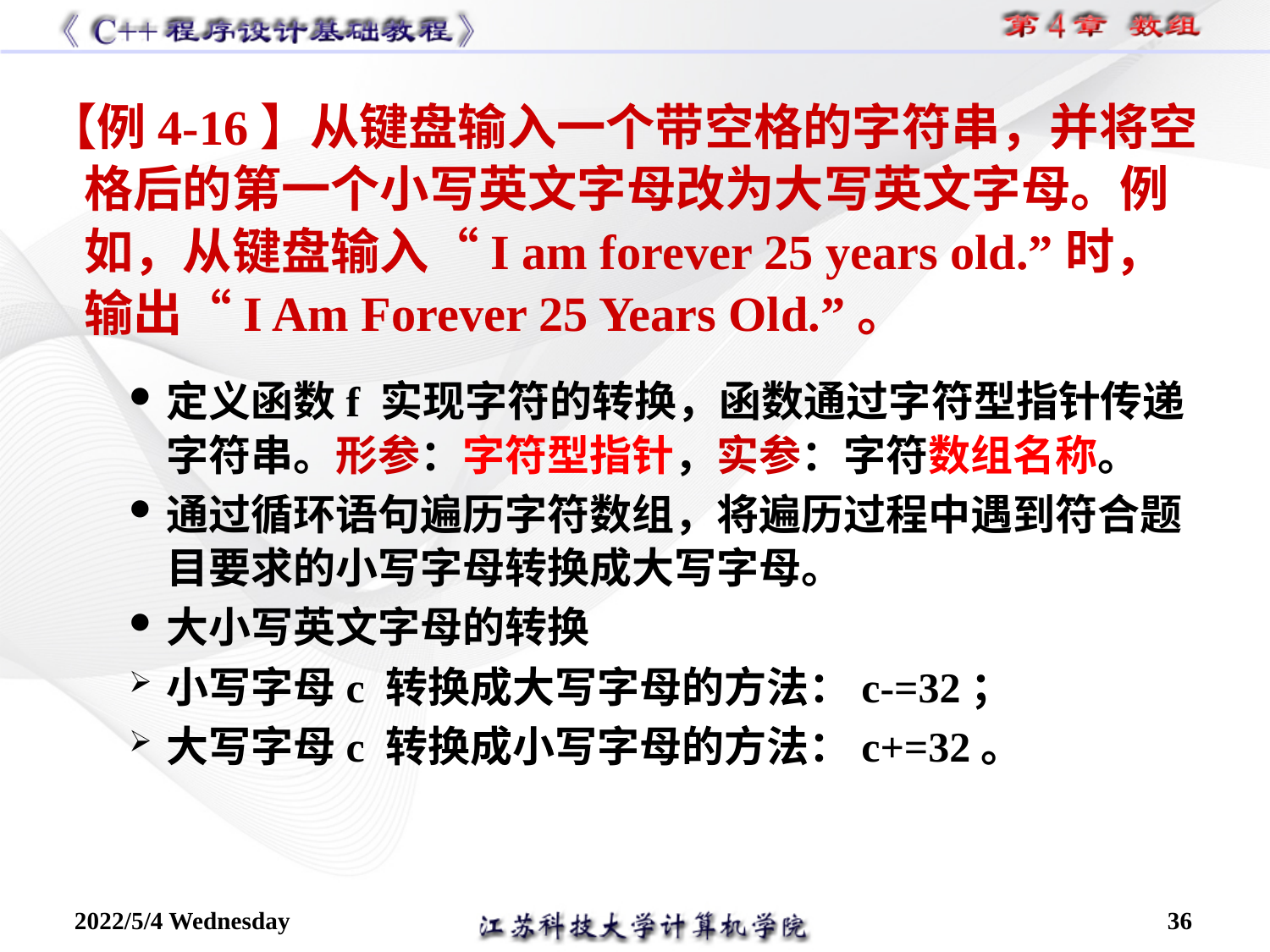

【例4-16】从键盘输入一个带空格的字符串，并将空格后的第一个小写英文字母改为大写英文字母。例如，从键盘输入“I am forever 25 years old.”时，输出“I Am Forever 25 Years Old.”。
定义函数f 实现字符的转换，函数通过字符型指针传递字符串。形参：字符型指针，实参：字符数组名称。
通过循环语句遍历字符数组，将遍历过程中遇到符合题目要求的小写字母转换成大写字母。
大小写英文字母的转换
小写字母c 转换成大写字母的方法：c-=32；
大写字母c 转换成小写字母的方法：c+=32。